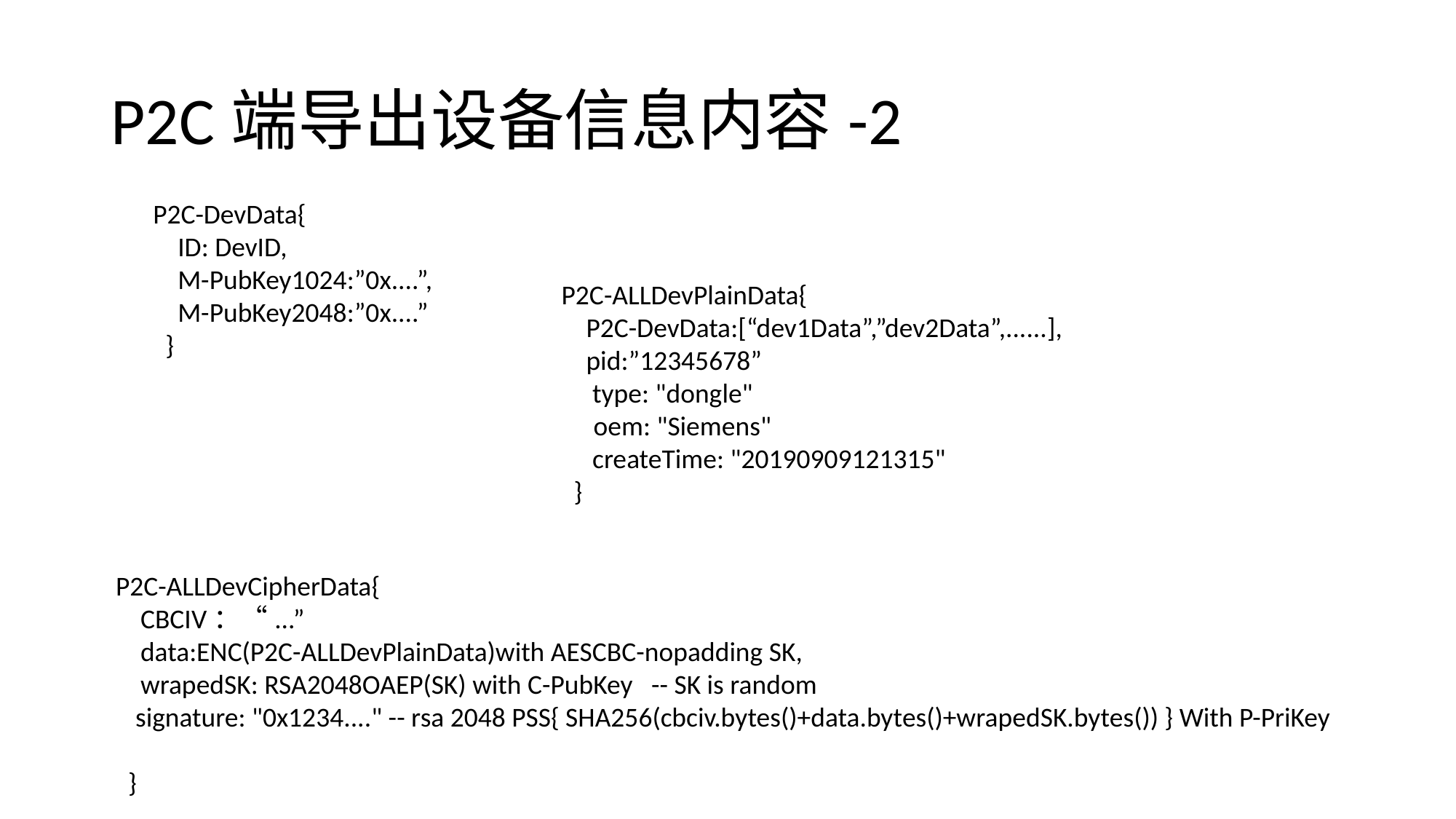

# P2C端导出设备信息内容-2
P2C-DevData{
    ID: DevID,
    M-PubKey1024:”0x....”,
    M-PubKey2048:”0x....”
  }
P2C-ALLDevPlainData{
    P2C-DevData:[“dev1Data”,”dev2Data”,......],
    pid:”12345678”
     type: "dongle"
              oem: "Siemens"
     createTime: "20190909121315"
  }
P2C-ALLDevCipherData{
    CBCIV：“...”
    data:ENC(P2C-ALLDevPlainData)with AESCBC-nopadding SK,
    wrapedSK: RSA2048OAEP(SK) with C-PubKey   -- SK is random
            signature: "0x1234...." -- rsa 2048 PSS{ SHA256(cbciv.bytes()+data.bytes()+wrapedSK.bytes()) } With P-PriKey

  }